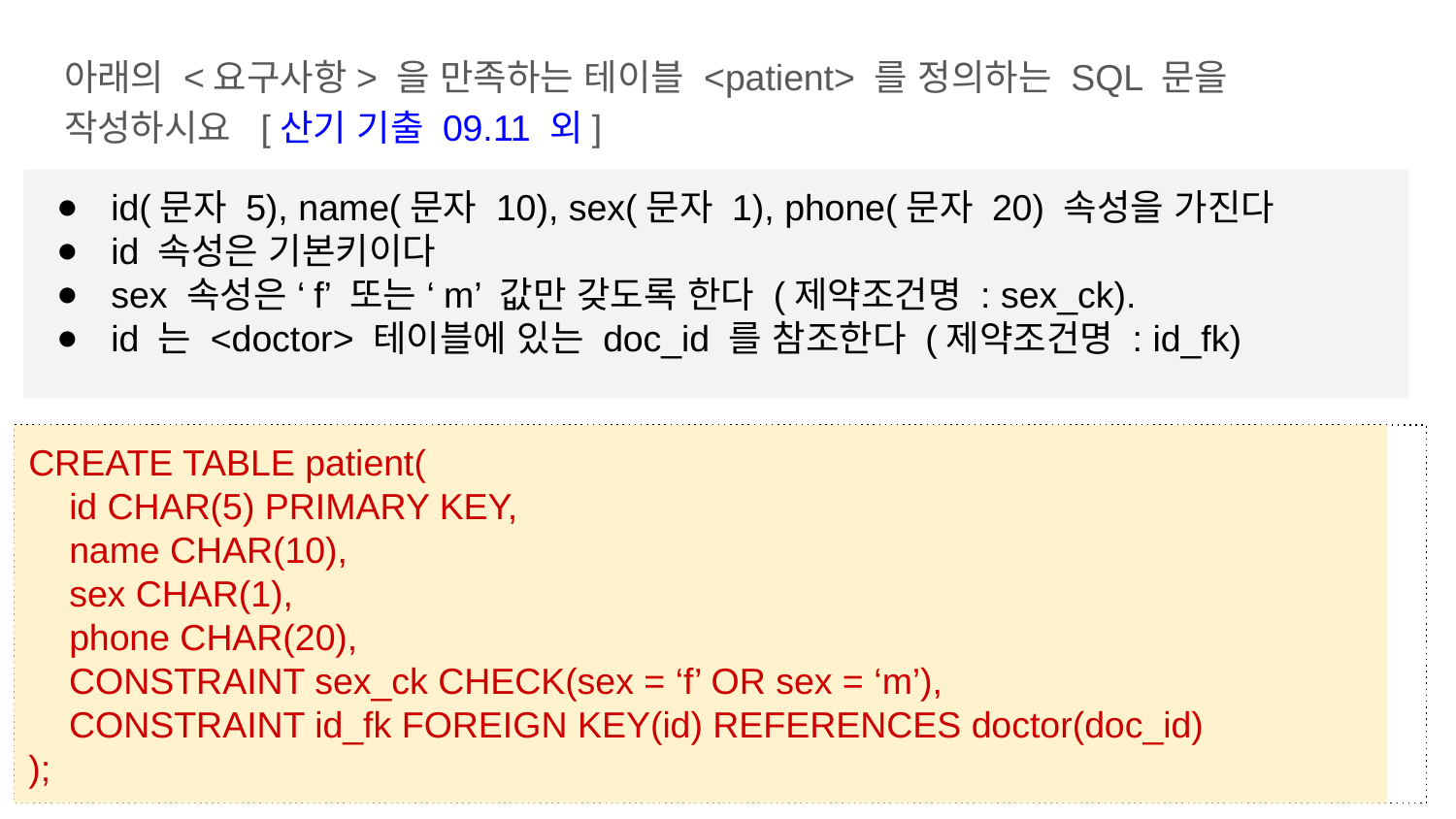

아래의 <요구사항> 을 만족하는 테이블 <patient> 를 정의하는 SQL 문을 작성하시요  [산기 기출 09.11 외]

id(문자 5), name(문자 10), sex(문자 1), phone(문자 20) 속성을 가진다
id 속성은 기본키이다
sex 속성은 ‘f’ 또는 ‘m’ 값만 갖도록 한다 (제약조건명 : sex_ck).
id 는 <doctor> 테이블에 있는 doc_id 를 참조한다 (제약조건명 : id_fk)

CREATE TABLE patient(
    id CHAR(5) PRIMARY KEY,
    name CHAR(10),
    sex CHAR(1),
    phone CHAR(20),
    CONSTRAINT sex_ck CHECK(sex = ‘f’ OR sex = ‘m’),
    CONSTRAINT id_fk FOREIGN KEY(id) REFERENCES doctor(doc_id)
);